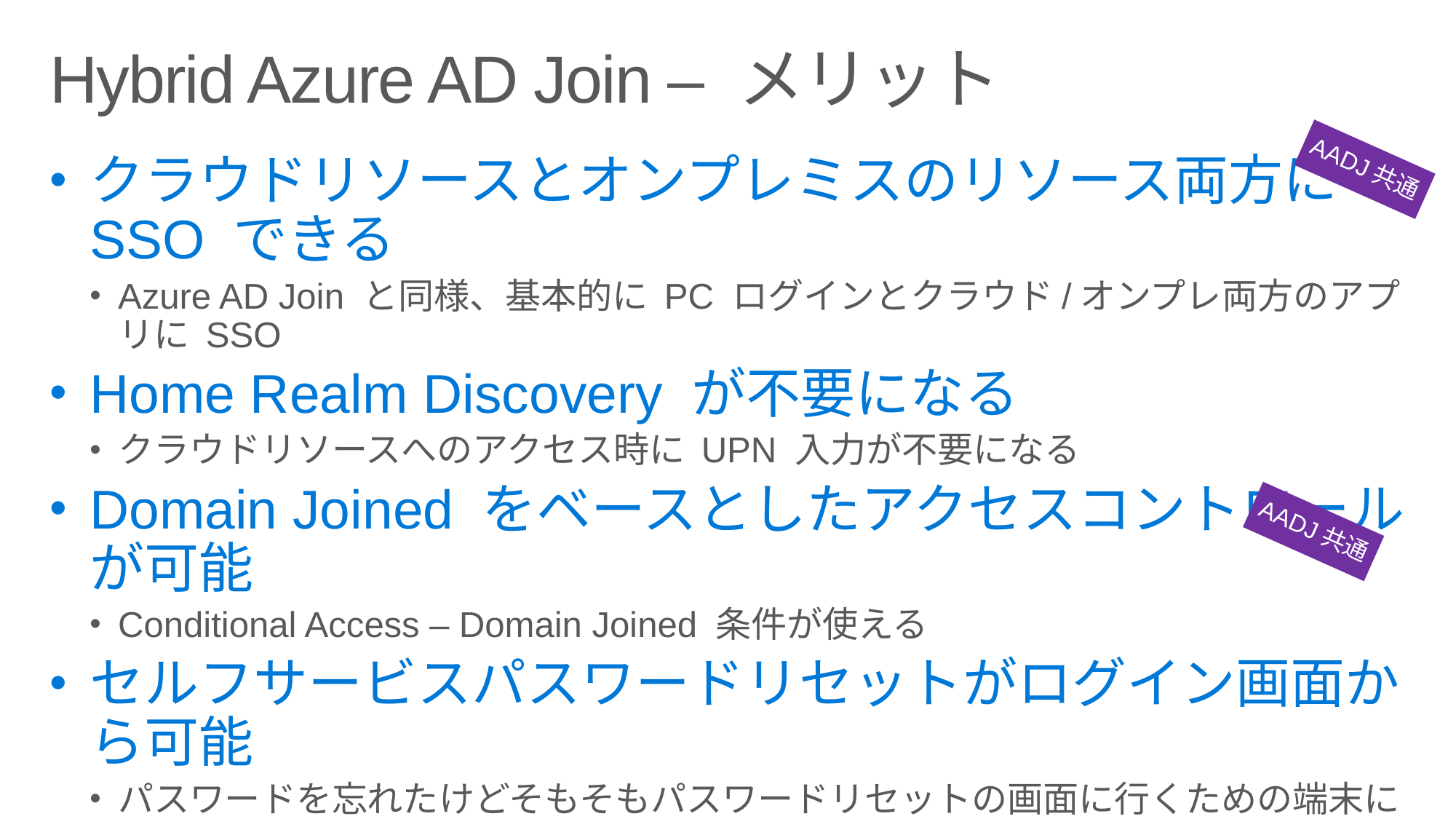

# Hybrid Azure AD Join – メリット
クラウドリソースとオンプレミスのリソース両方に SSO できる
Azure AD Join と同様、基本的に PC ログインとクラウド/オンプレ両方のアプリに SSO
Home Realm Discovery が不要になる
クラウドリソースへのアクセス時に UPN 入力が不要になる
Domain Joined をベースとしたアクセスコントロールが可能
Conditional Access – Domain Joined 条件が使える
セルフサービスパスワードリセットがログイン画面から可能
パスワードを忘れたけどそもそもパスワードリセットの画面に行くための端末に入れない
Windows Hello for Business の Hybrid Deployment を行う場合には構成が必須
AADJ共通
AADJ共通